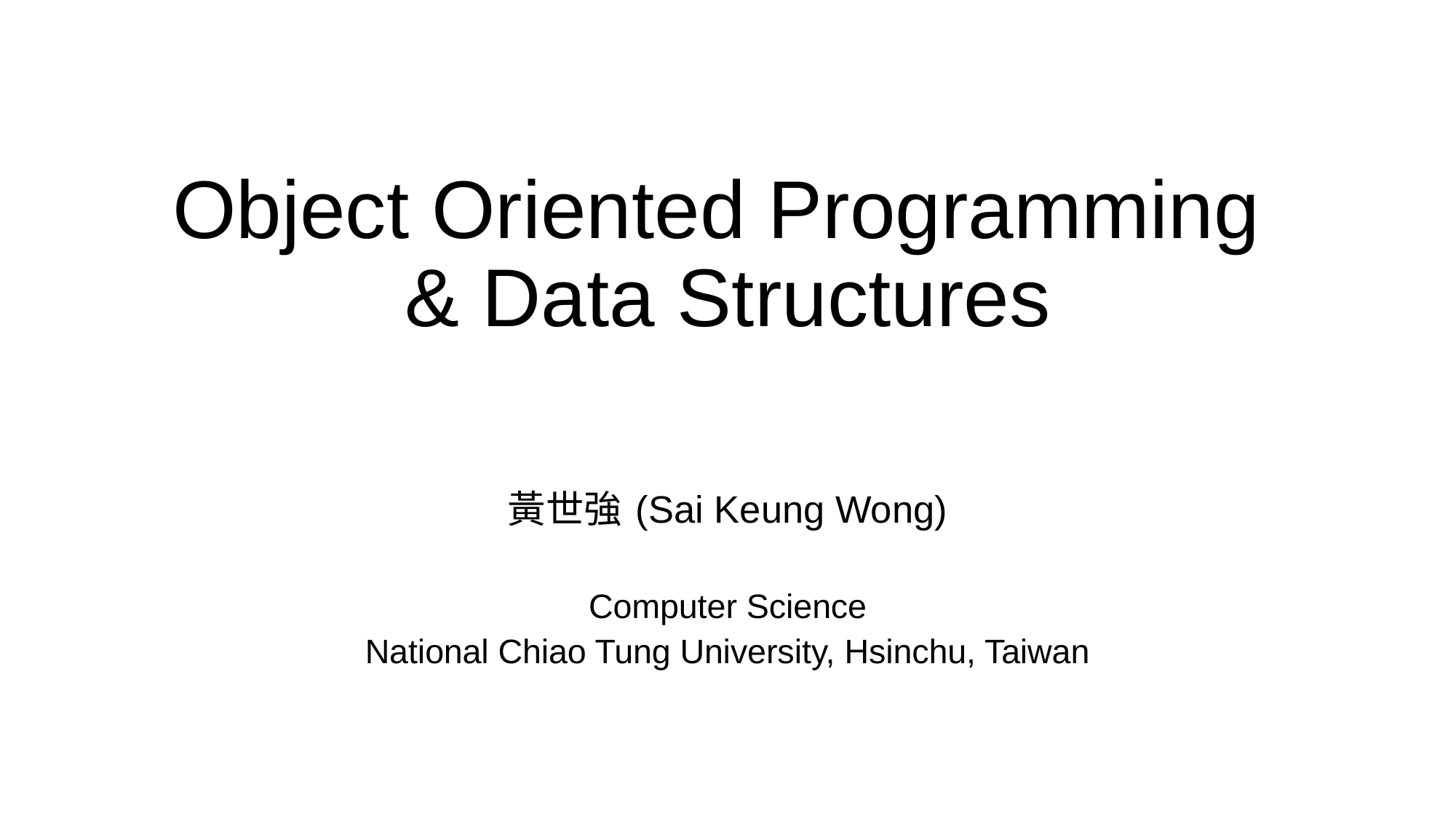

# Object Oriented Programming & Data Structures

黃世強 (Sai Keung Wong)

Computer Science
National Chiao Tung University, Hsinchu, Taiwan